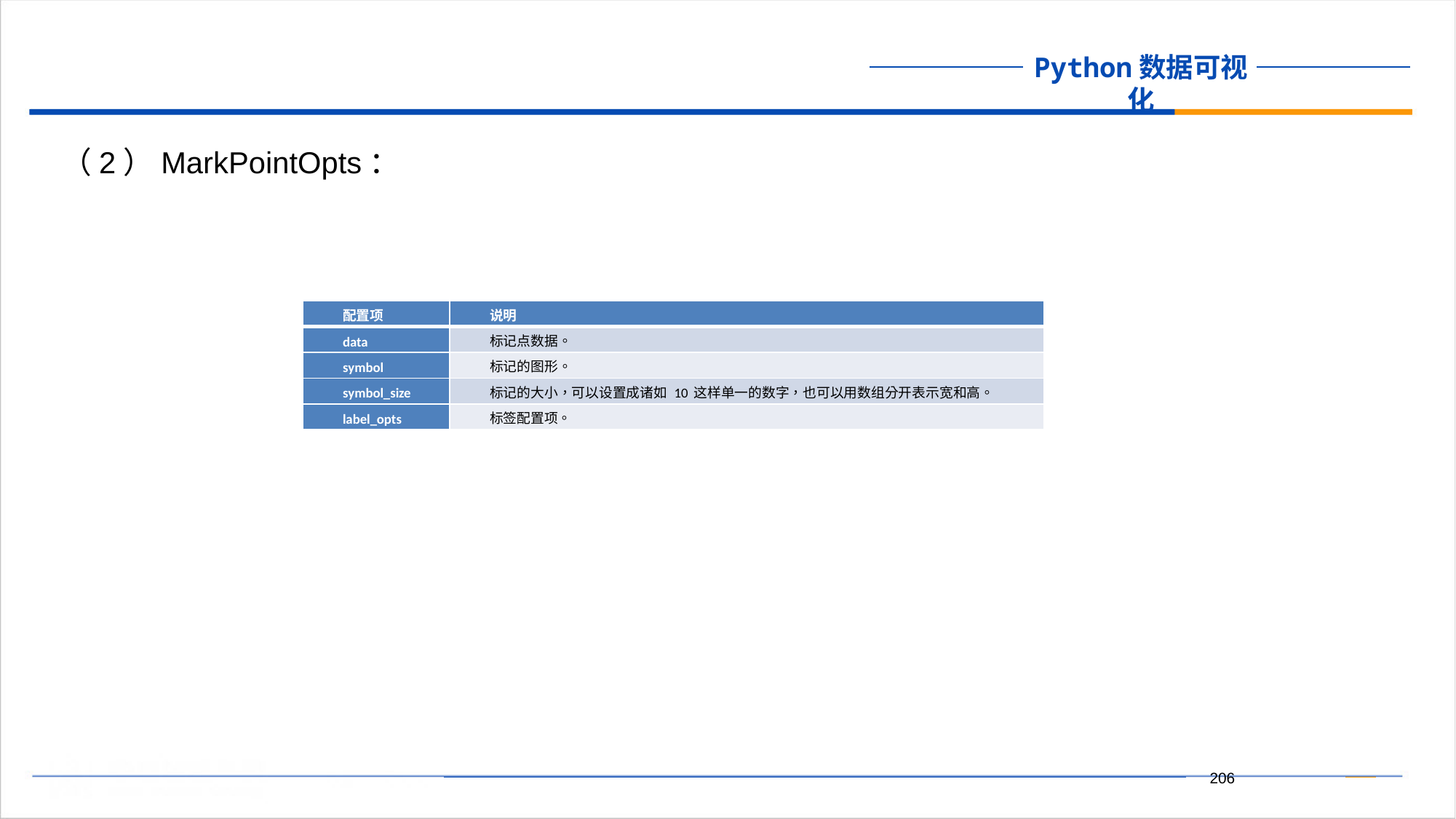

（2）MarkPointOpts：
| 配置项 | 说明 |
| --- | --- |
| data | 标记点数据。 |
| symbol | 标记的图形。 |
| symbol\_size | 标记的大小，可以设置成诸如 10 这样单一的数字，也可以用数组分开表示宽和高。 |
| label\_opts | 标签配置项。 |